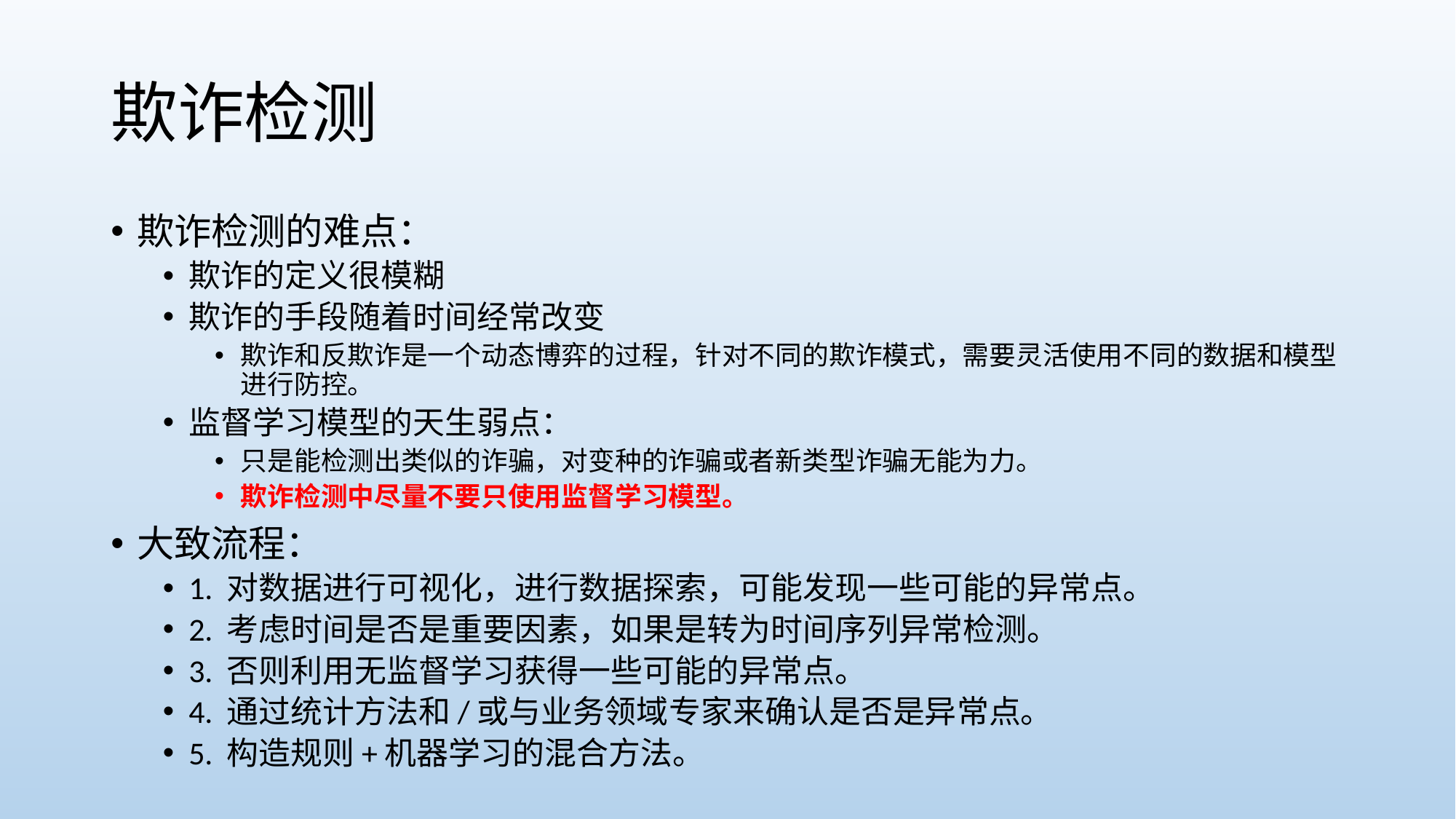

# 欺诈检测
欺诈检测的难点：
欺诈的定义很模糊
欺诈的手段随着时间经常改变
欺诈和反欺诈是一个动态博弈的过程，针对不同的欺诈模式，需要灵活使用不同的数据和模型进行防控。
监督学习模型的天生弱点：
只是能检测出类似的诈骗，对变种的诈骗或者新类型诈骗无能为力。
欺诈检测中尽量不要只使用监督学习模型。
大致流程：
1. 对数据进行可视化，进行数据探索，可能发现一些可能的异常点。
2. 考虑时间是否是重要因素，如果是转为时间序列异常检测。
3. 否则利用无监督学习获得一些可能的异常点。
4. 通过统计方法和/或与业务领域专家来确认是否是异常点。
5. 构造规则+机器学习的混合方法。